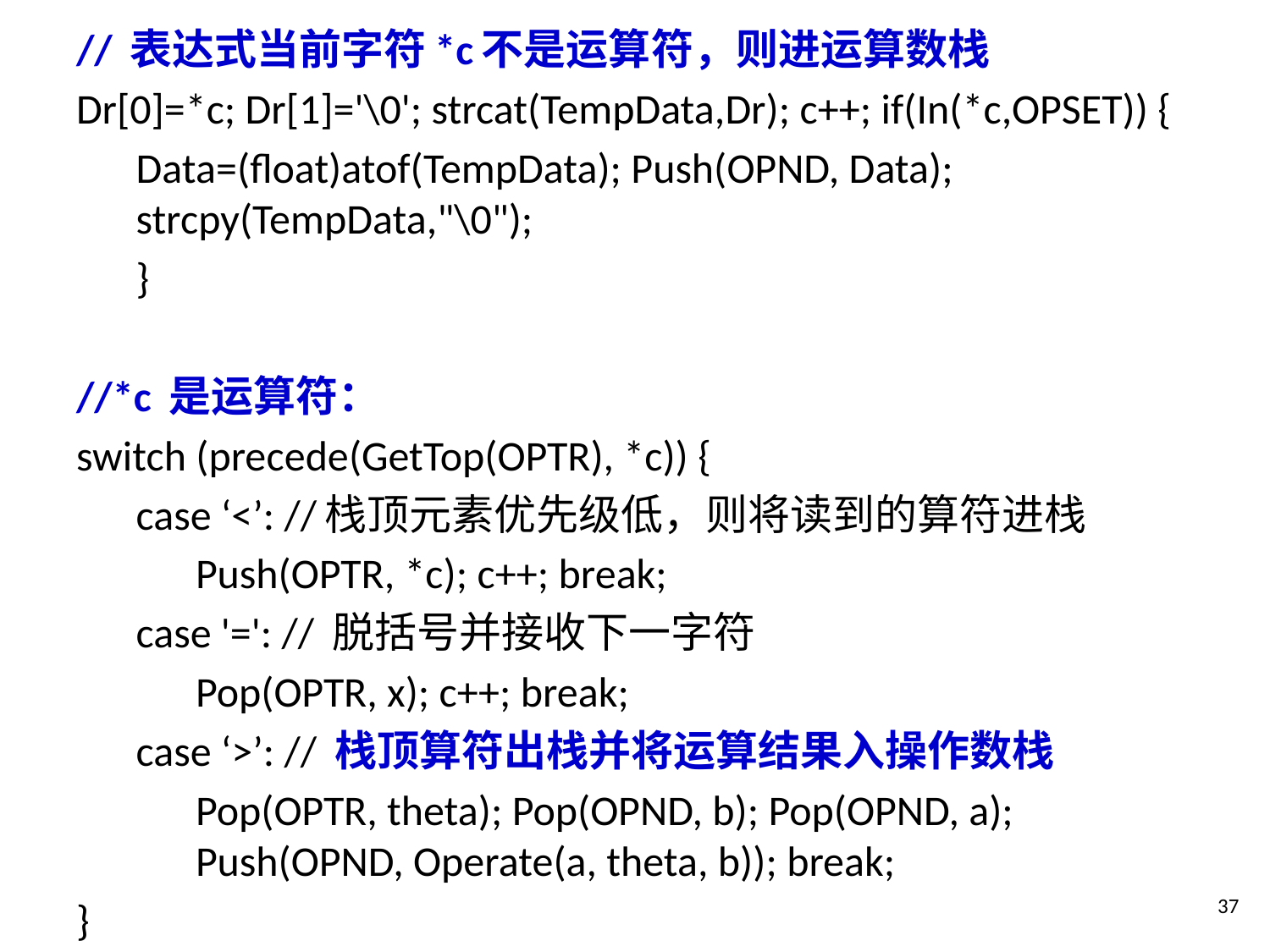

// 表达式当前字符*c不是运算符，则进运算数栈
Dr[0]=*c; Dr[1]='\0'; strcat(TempData,Dr); c++; if(In(*c,OPSET)) {
Data=(float)atof(TempData); Push(OPND, Data); strcpy(TempData,"\0");
}

//*c 是运算符：
switch (precede(GetTop(OPTR), *c)) {
case ‘<’: //栈顶元素优先级低，则将读到的算符进栈
Push(OPTR, *c); c++; break;
case '=': // 脱括号并接收下一字符
Pop(OPTR, x); c++; break;
case ‘>’: // 栈顶算符出栈并将运算结果入操作数栈
Pop(OPTR, theta); Pop(OPND, b); Pop(OPND, a); Push(OPND, Operate(a, theta, b)); break;
}
37